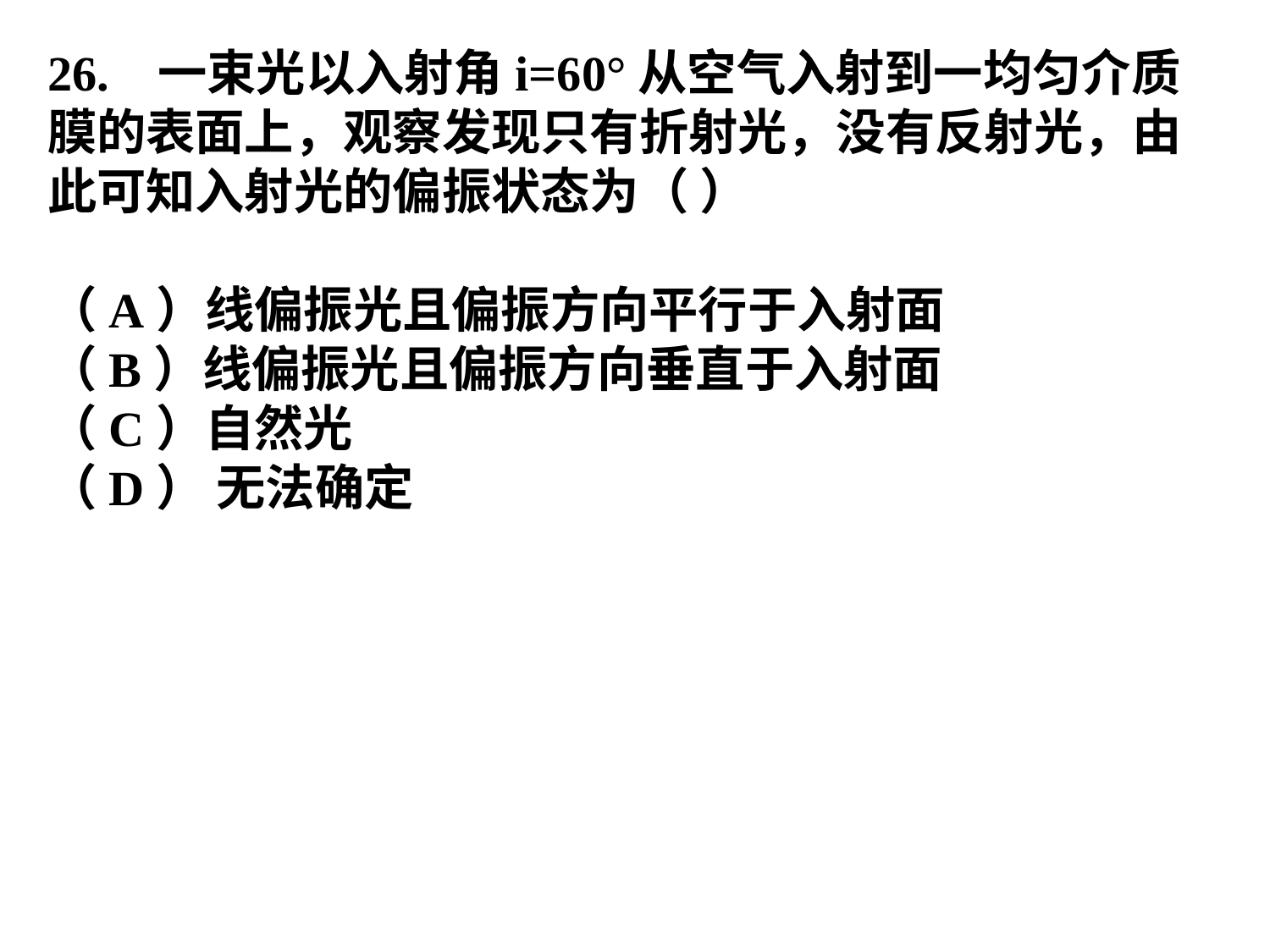

26.   一束光以入射角i=60°从空气入射到一均匀介质膜的表面上，观察发现只有折射光，没有反射光，由此可知入射光的偏振状态为（ ）

（A）线偏振光且偏振方向平行于入射面
（B）线偏振光且偏振方向垂直于入射面
（C）自然光
（D） 无法确定